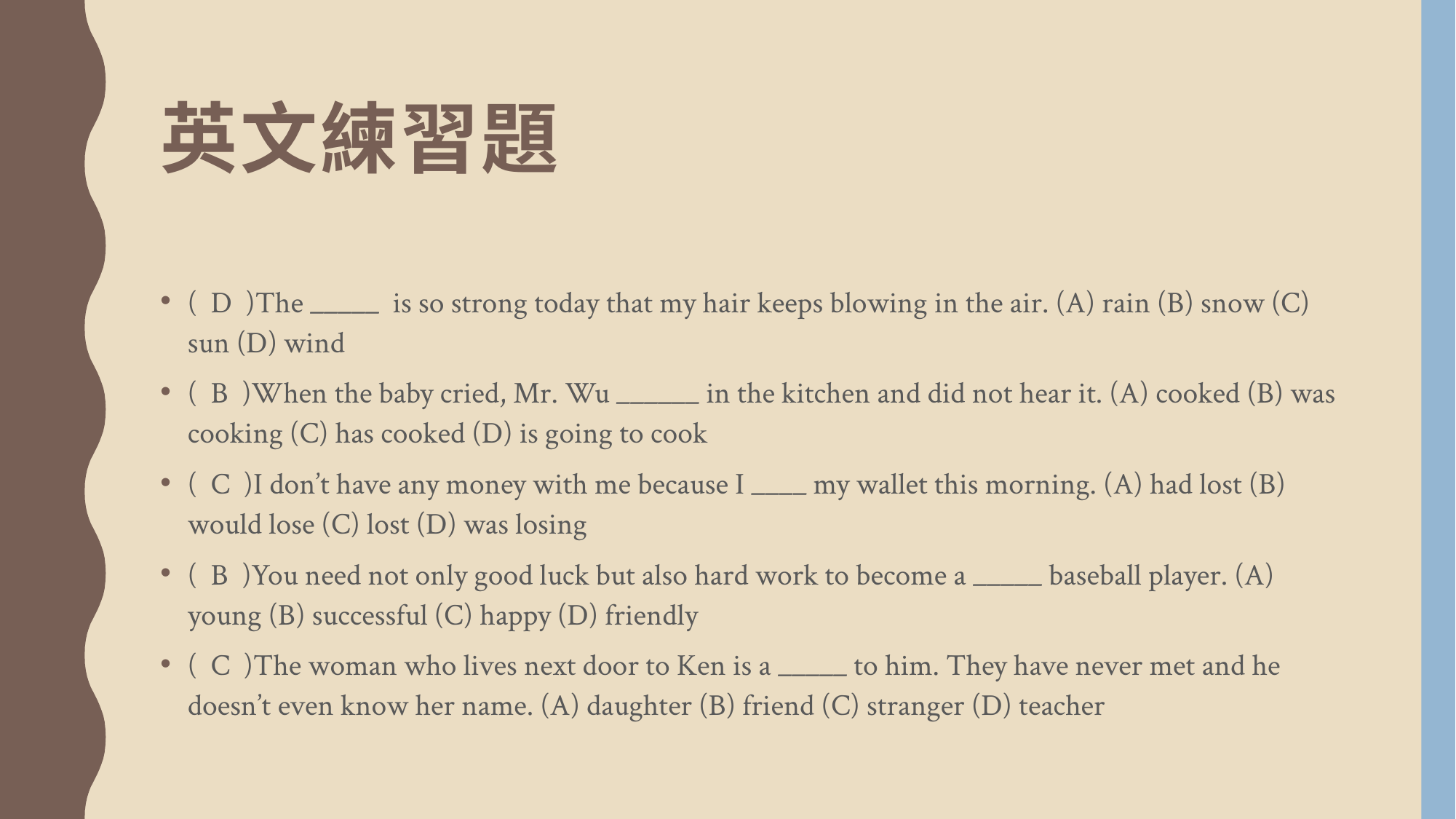

# 英文練習題
(  D  )The _____  is so strong today that my hair keeps blowing in the air. (A) rain (B) snow (C) sun (D) wind
(  B  )When the baby cried, Mr. Wu ______ in the kitchen and did not hear it. (A) cooked (B) was cooking (C) has cooked (D) is going to cook
(  C  )I don’t have any money with me because I ____ my wallet this morning. (A) had lost (B) would lose (C) lost (D) was losing
(  B  )You need not only good luck but also hard work to become a _____ baseball player. (A) young (B) successful (C) happy (D) friendly
(  C  )The woman who lives next door to Ken is a _____ to him. They have never met and he doesn’t even know her name. (A) daughter (B) friend (C) stranger (D) teacher